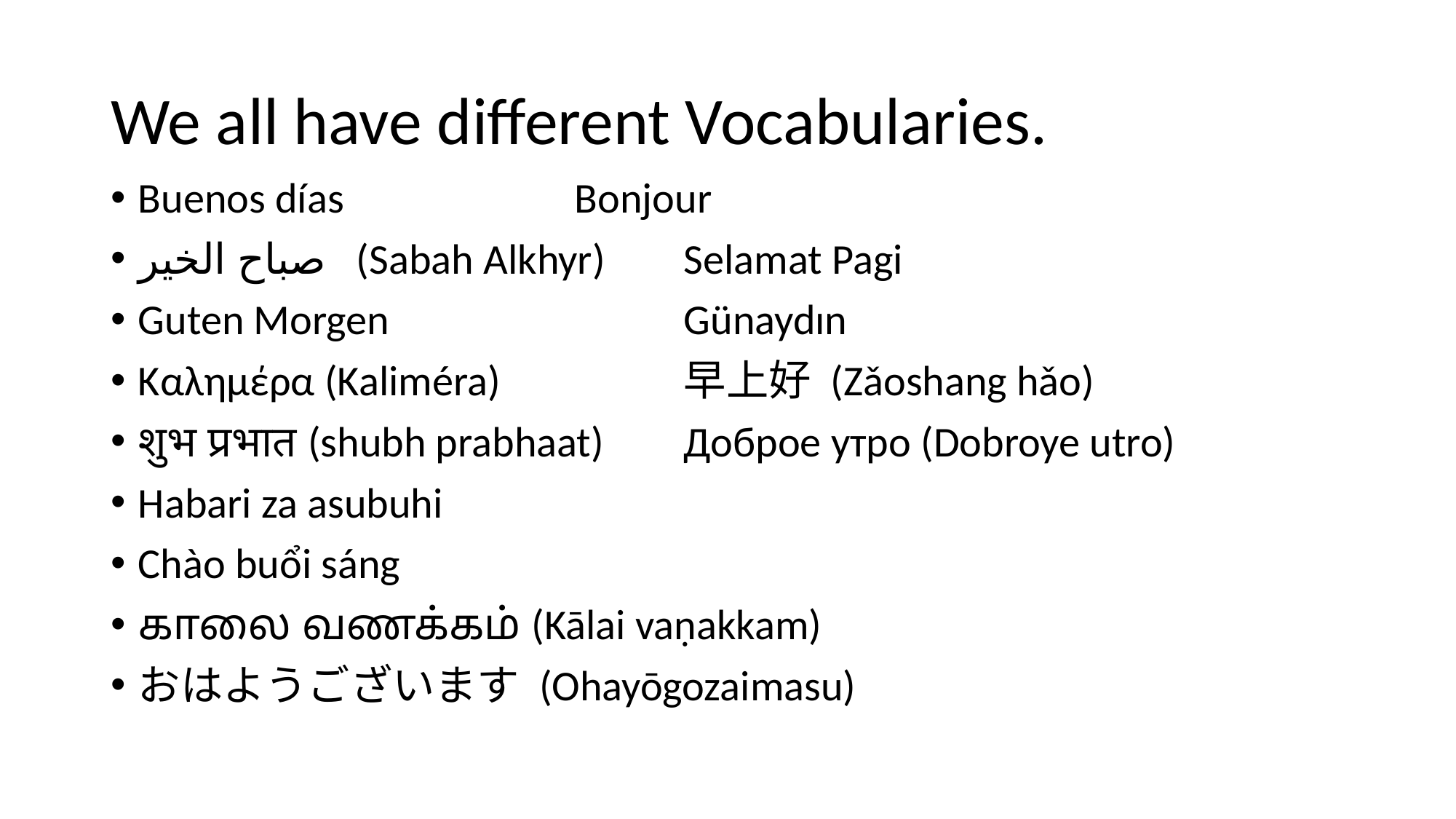

# We all have different Vocabularies.
Buenos días			Bonjour
صباح الخير	(Sabah Alkhyr)	Selamat Pagi
Guten Morgen			Günaydın
Καλημέρα (Kaliméra)		早上好 (Zǎoshang hǎo)
शुभ प्रभात (shubh prabhaat)	Доброе утро (Dobroye utro)
Habari za asubuhi
Chào buổi sáng
காலை வணக்கம் (Kālai vaṇakkam)
おはようございます (Ohayōgozaimasu)